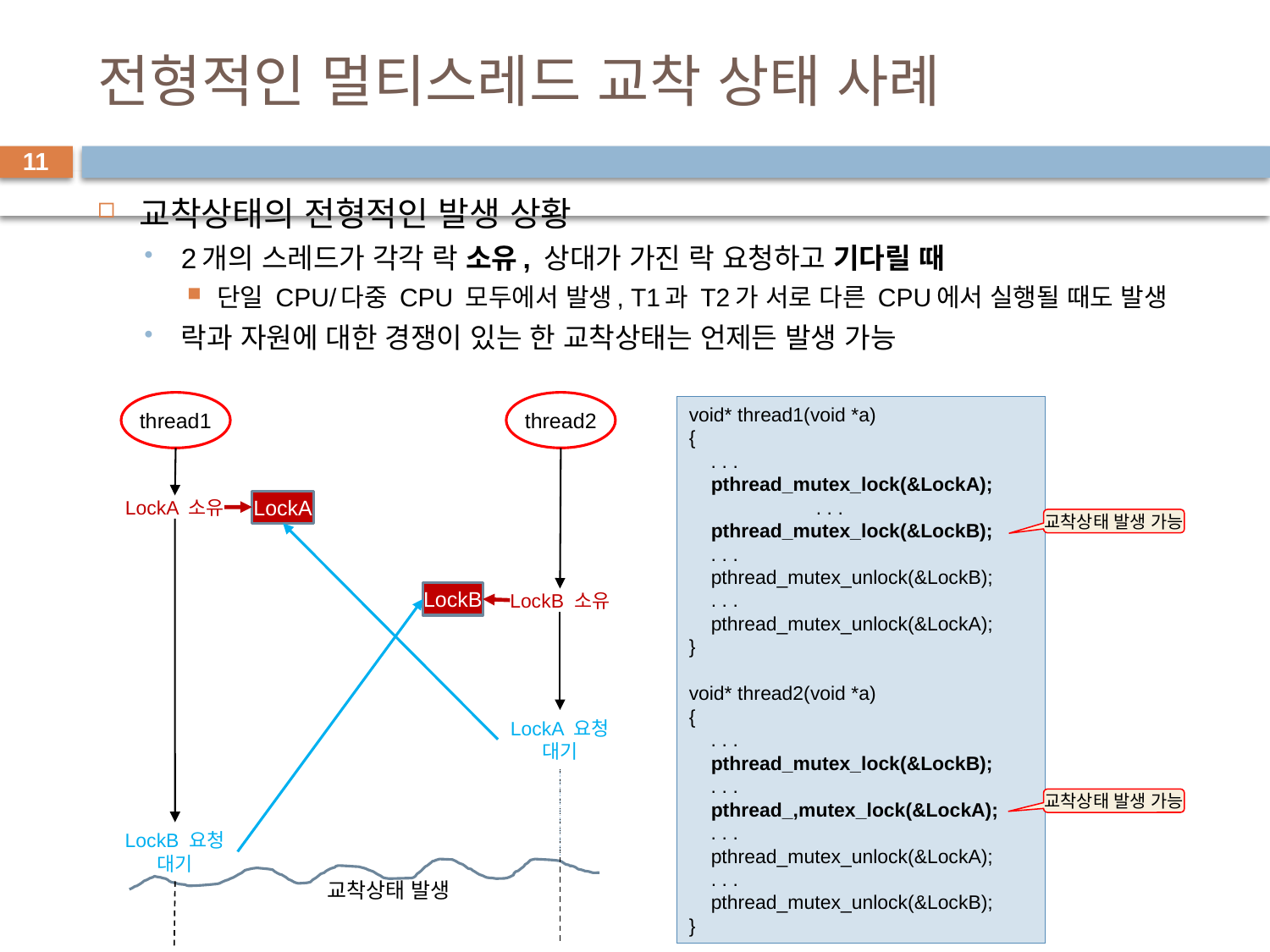

# 전형적인 멀티스레드 교착 상태 사례
11
교착상태의 전형적인 발생 상황
2개의 스레드가 각각 락 소유, 상대가 가진 락 요청하고 기다릴 때
단일 CPU/다중 CPU 모두에서 발생, T1과 T2가 서로 다른 CPU에서 실행될 때도 발생
락과 자원에 대한 경쟁이 있는 한 교착상태는 언제든 발생 가능

thread1
thread2
void* thread1(void *a)
{
    . . .
    pthread_mutex_lock(&LockA);
	. . .
    pthread_mutex_lock(&LockB);
    . . .
    pthread_mutex_unlock(&LockB);
    . . .
    pthread_mutex_unlock(&LockA);
}
void* thread2(void *a)
{
    . . .
    pthread_mutex_lock(&LockB);
    . . .
    pthread_,mutex_lock(&LockA); 
    . . .
    pthread_mutex_unlock(&LockA);
    . . .
    pthread_mutex_unlock(&LockB);
}
LockA
LockA 소유
교착상태 발생 가능
LockB
LockB 소유
LockA 요청
대기
교착상태 발생 가능
LockB 요청
대기

교착상태 발생